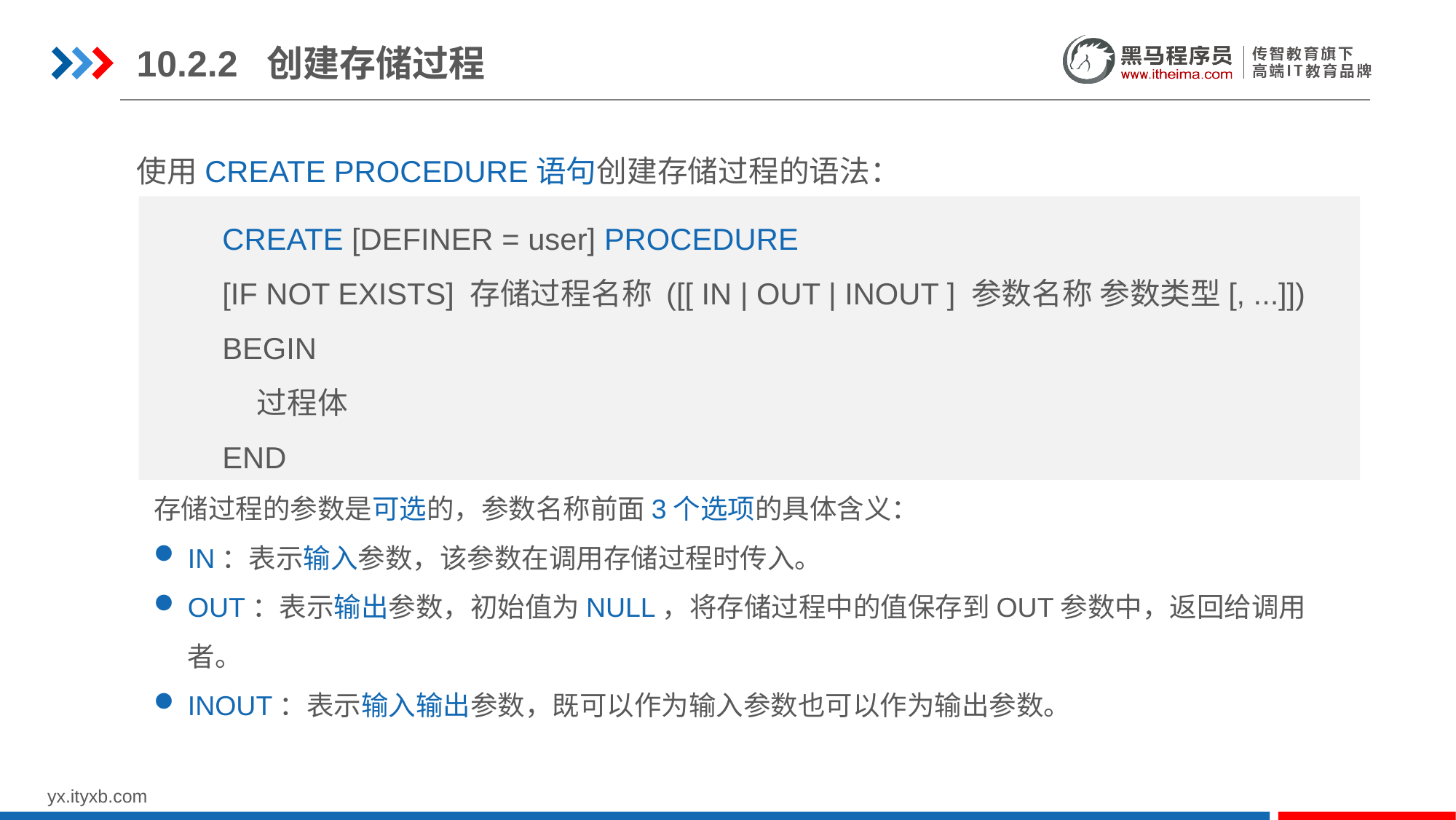

10.2.2  创建存储过程
使用CREATE PROCEDURE语句创建存储过程的语法：
CREATE [DEFINER = user] PROCEDURE
[IF NOT EXISTS] 存储过程名称 ([[ IN | OUT | INOUT ] 参数名称 参数类型[, ...]])
BEGIN
    过程体
END
存储过程的参数是可选的，参数名称前面3个选项的具体含义：
IN：表示输入参数，该参数在调用存储过程时传入。
OUT：表示输出参数，初始值为NULL，将存储过程中的值保存到OUT参数中，返回给调用者。
INOUT：表示输入输出参数，既可以作为输入参数也可以作为输出参数。